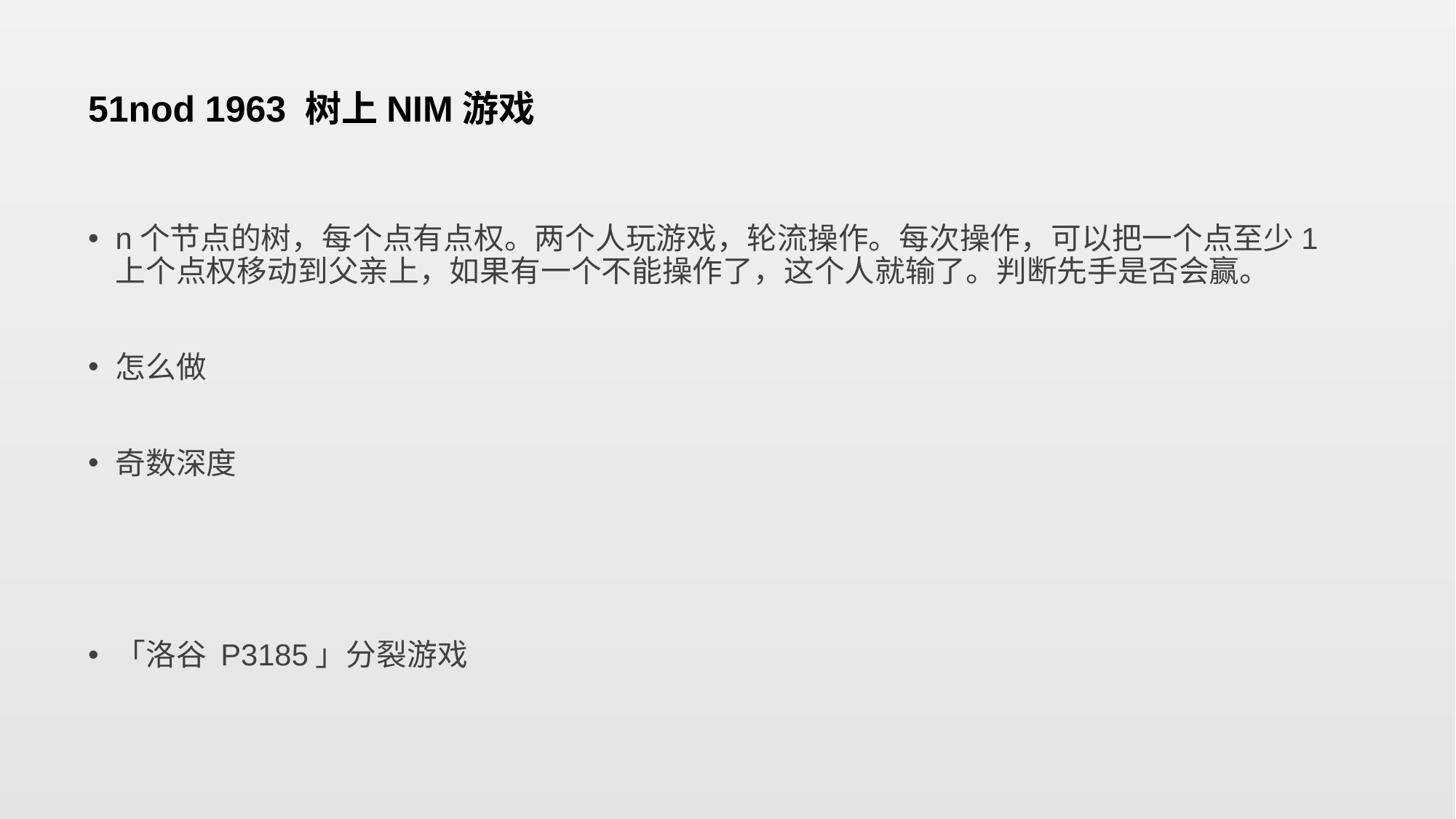

# 51nod 1963 树上NIM游戏
n个节点的树，每个点有点权。两个人玩游戏，轮流操作。每次操作，可以把一个点至少1上个点权移动到父亲上，如果有一个不能操作了，这个人就输了。判断先手是否会赢。

怎么做

奇数深度

「洛谷 P3185」分裂游戏